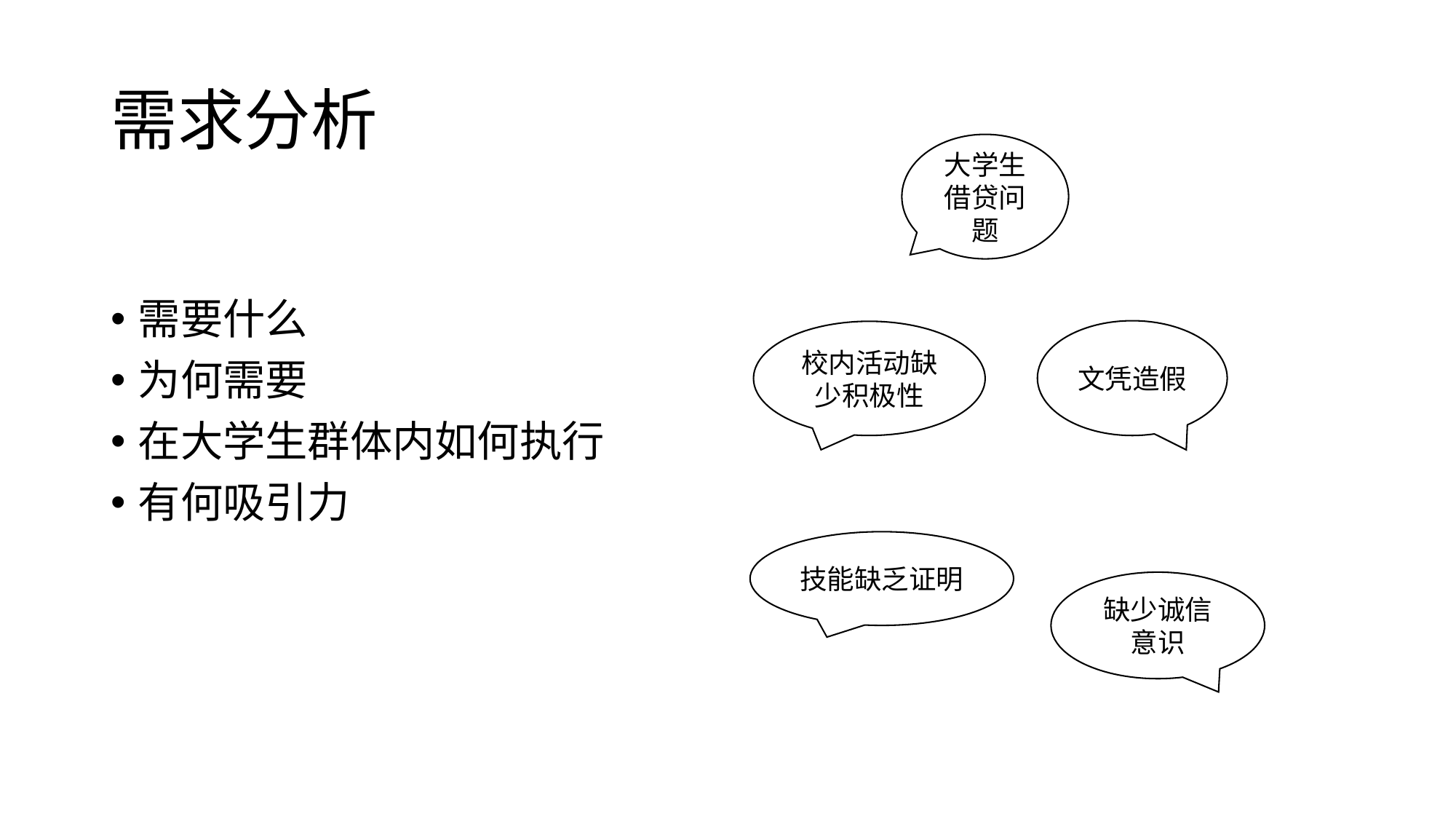

# 需求分析
大学生借贷问题
文凭造假
校内活动缺少积极性
技能缺乏证明
缺少诚信意识
需要什么
为何需要
在大学生群体内如何执行
有何吸引力